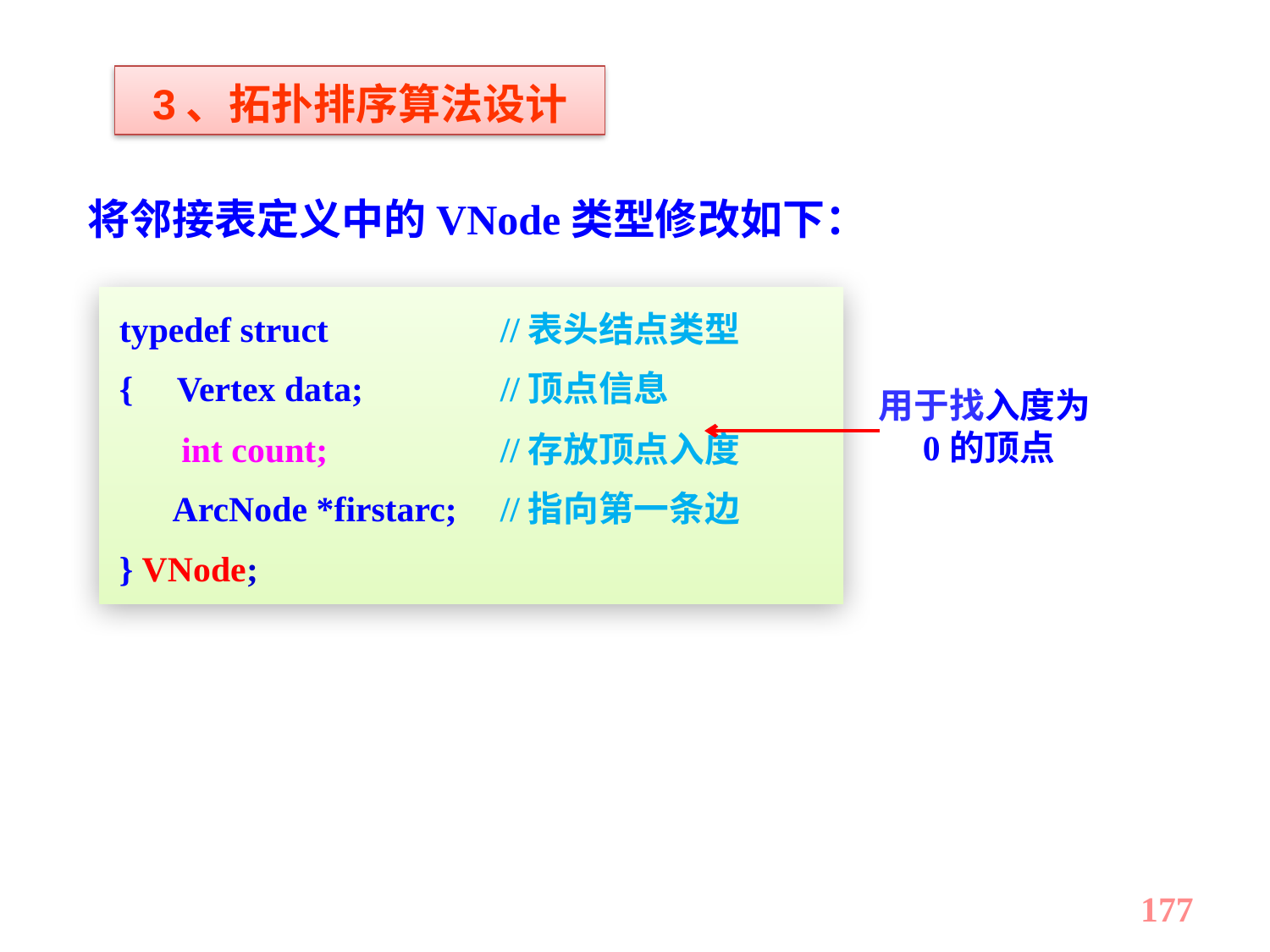

3、拓扑排序算法设计
将邻接表定义中的VNode类型修改如下：
typedef struct 	       	//表头结点类型
{     Vertex data;         	//顶点信息
       int count;           	//存放顶点入度
      ArcNode *firstarc;   	//指向第一条边
} VNode;
用于找入度为0的顶点
177